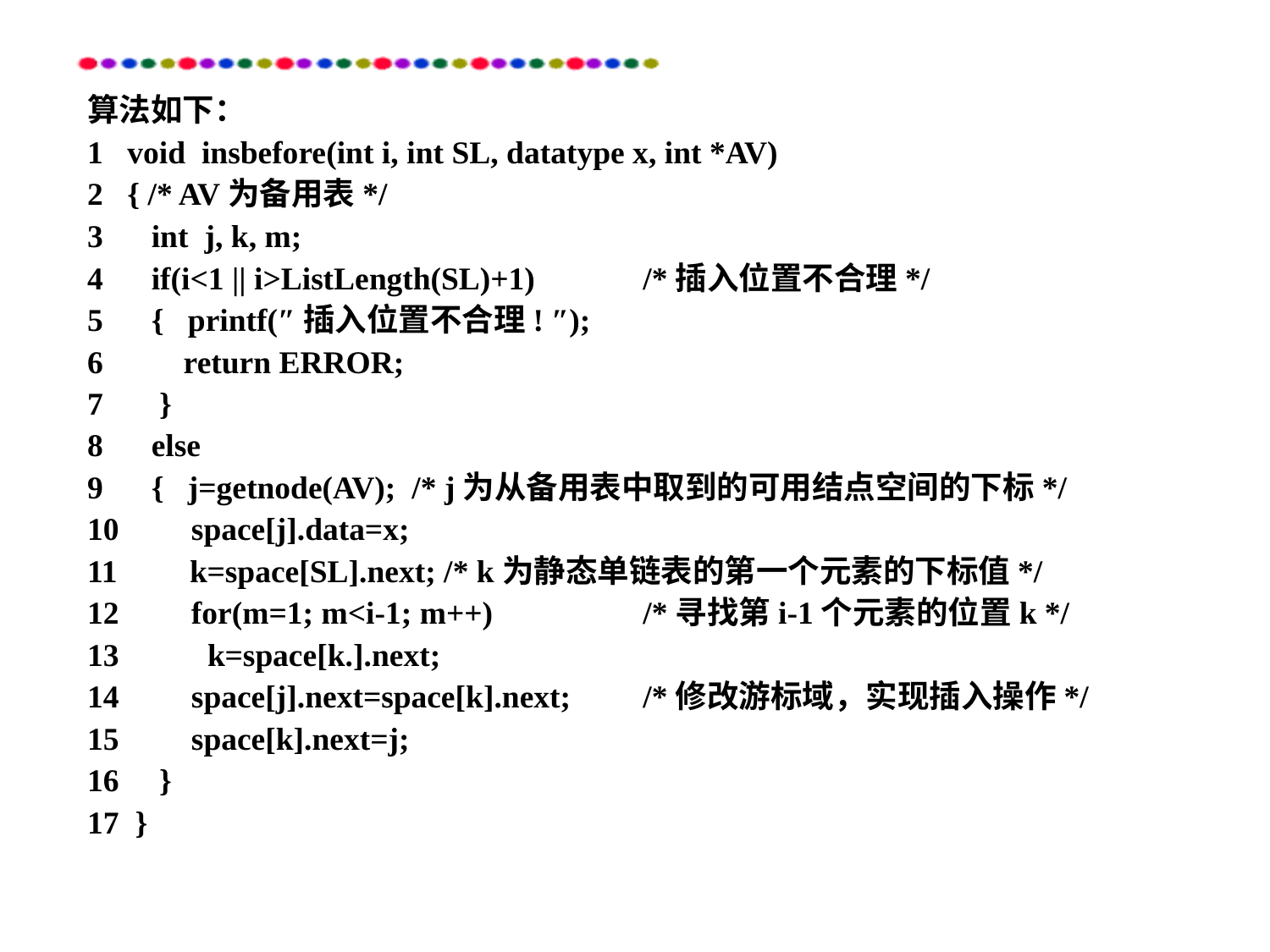

算法如下：
1   void  insbefore(int i, int SL, datatype x, int *AV)
2   { /* AV为备用表*/
3      int  j, k, m;
4      if(i<1 || i>ListLength(SL)+1)     	/*插入位置不合理*/
5      {   printf(″插入位置不合理! ″);
6          return ERROR;
7       }
8      else
9      {   j=getnode(AV);  /* j为从备用表中取到的可用结点空间的下标*/
10         space[j].data=x;
11         k=space[SL].next; /* k为静态单链表的第一个元素的下标值*/
12         for(m=1; m<i-1; m++)     	/*寻找第i-1个元素的位置k */
13           k=space[k.].next;
14         space[j].next=space[k].next; 	/*修改游标域，实现插入操作*/
15         space[k].next=j;
16     }
17  }